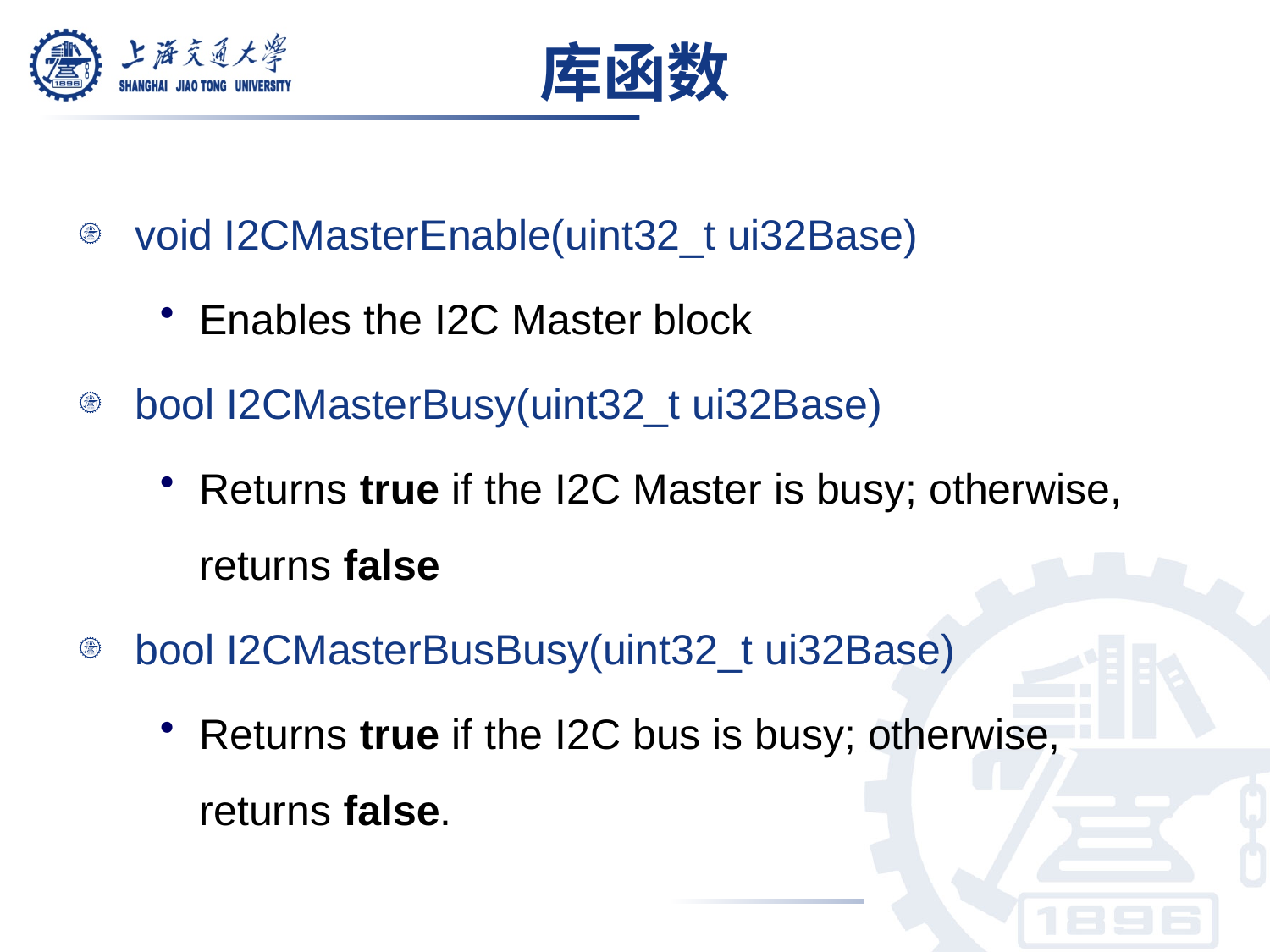

# 库函数
void I2CMasterEnable(uint32_t ui32Base)
Enables the I2C Master block
bool I2CMasterBusy(uint32_t ui32Base)
Returns true if the I2C Master is busy; otherwise, returns false
bool I2CMasterBusBusy(uint32_t ui32Base)
Returns true if the I2C bus is busy; otherwise, returns false.